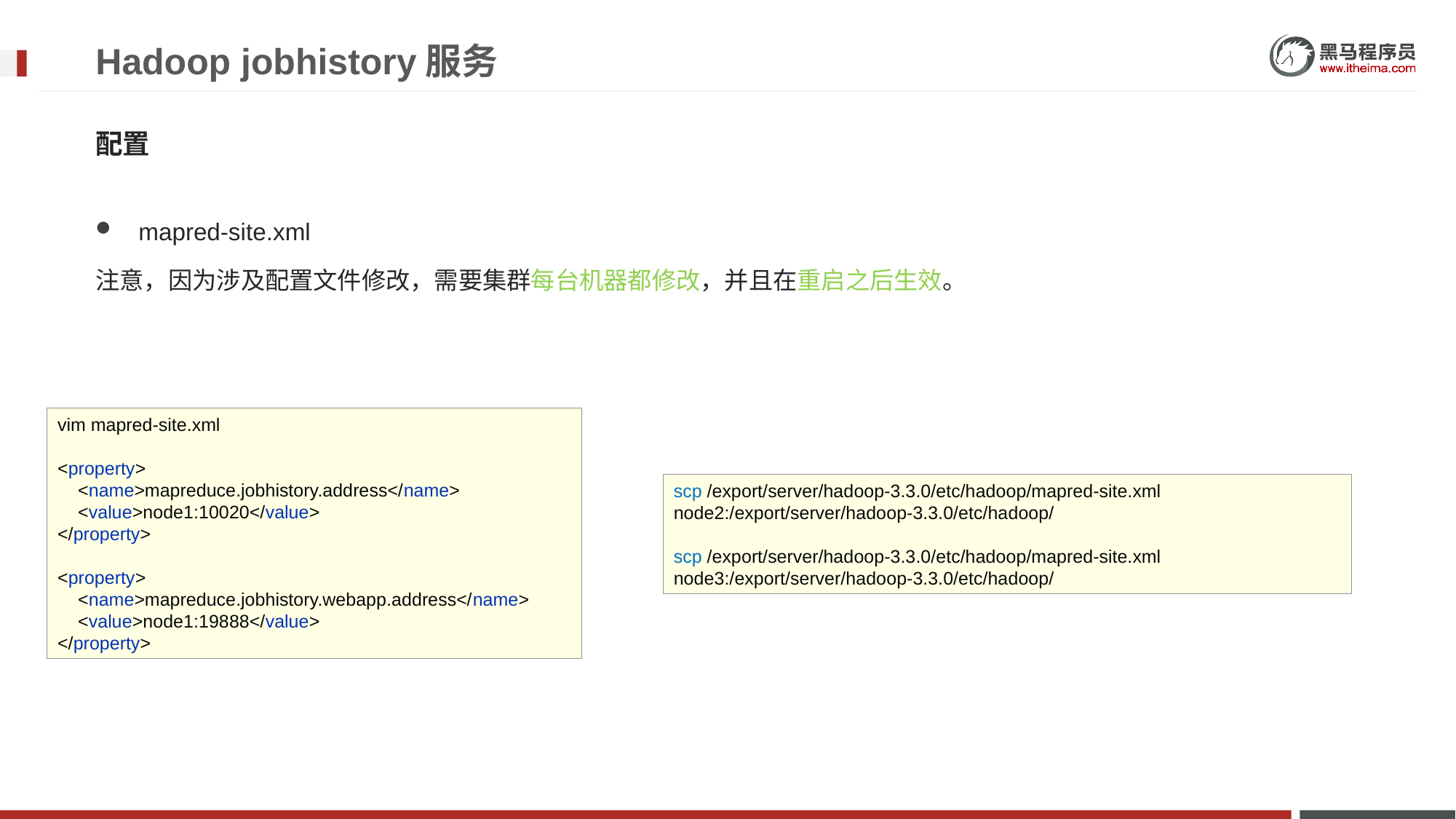

# Hadoop jobhistory服务
配置
mapred-site.xml
注意，因为涉及配置文件修改，需要集群每台机器都修改，并且在重启之后生效。
vim mapred-site.xml
<property>
    <name>mapreduce.jobhistory.address</name>
    <value>node1:10020</value>
</property>
<property>
    <name>mapreduce.jobhistory.webapp.address</name>
    <value>node1:19888</value>
</property>
scp /export/server/hadoop-3.3.0/etc/hadoop/mapred-site.xml node2:/export/server/hadoop-3.3.0/etc/hadoop/
scp /export/server/hadoop-3.3.0/etc/hadoop/mapred-site.xml node3:/export/server/hadoop-3.3.0/etc/hadoop/